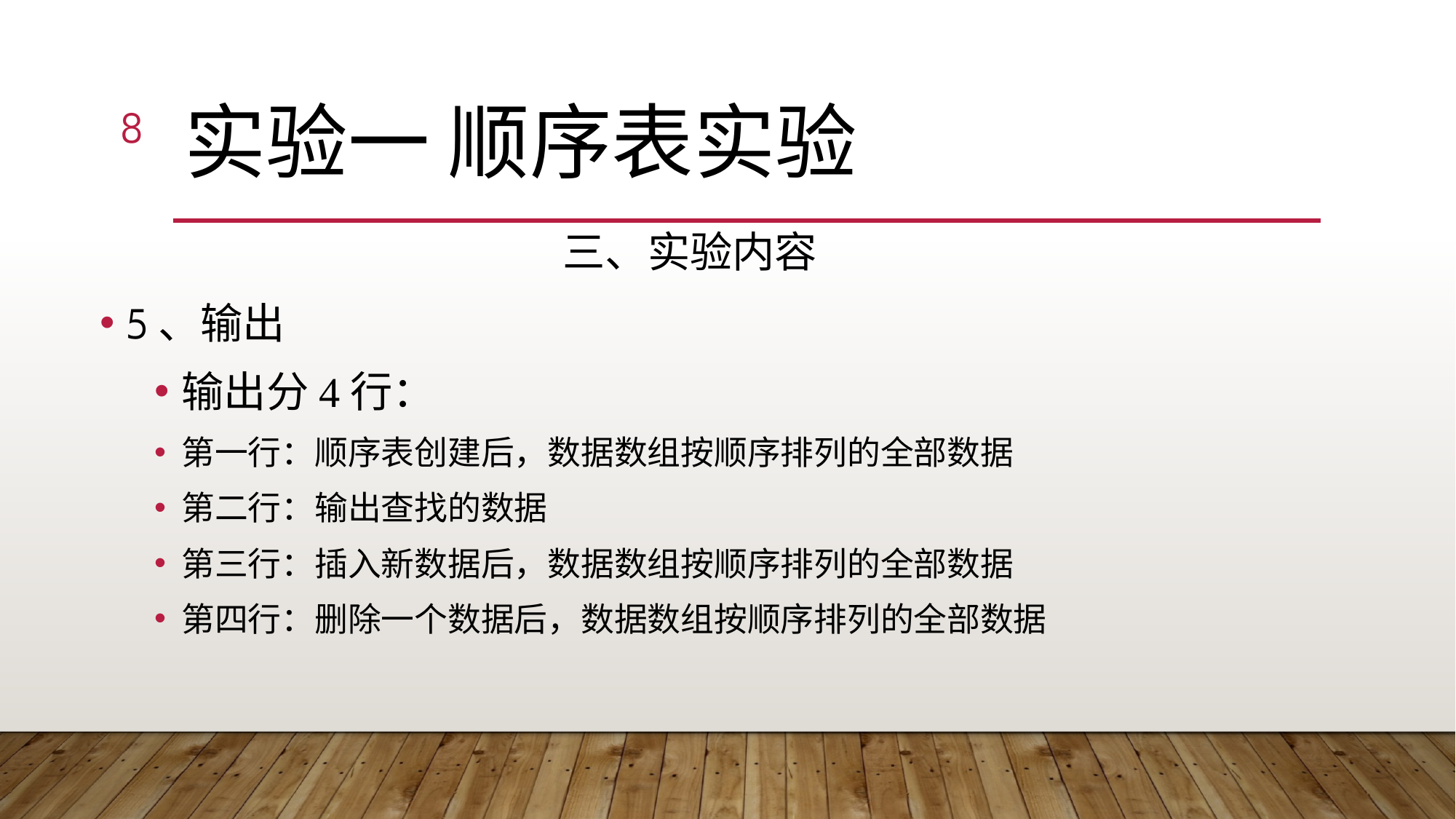

8
# 实验一 顺序表实验
三、实验内容
5、输出
输出分4行：
第一行：顺序表创建后，数据数组按顺序排列的全部数据
第二行：输出查找的数据
第三行：插入新数据后，数据数组按顺序排列的全部数据
第四行：删除一个数据后，数据数组按顺序排列的全部数据